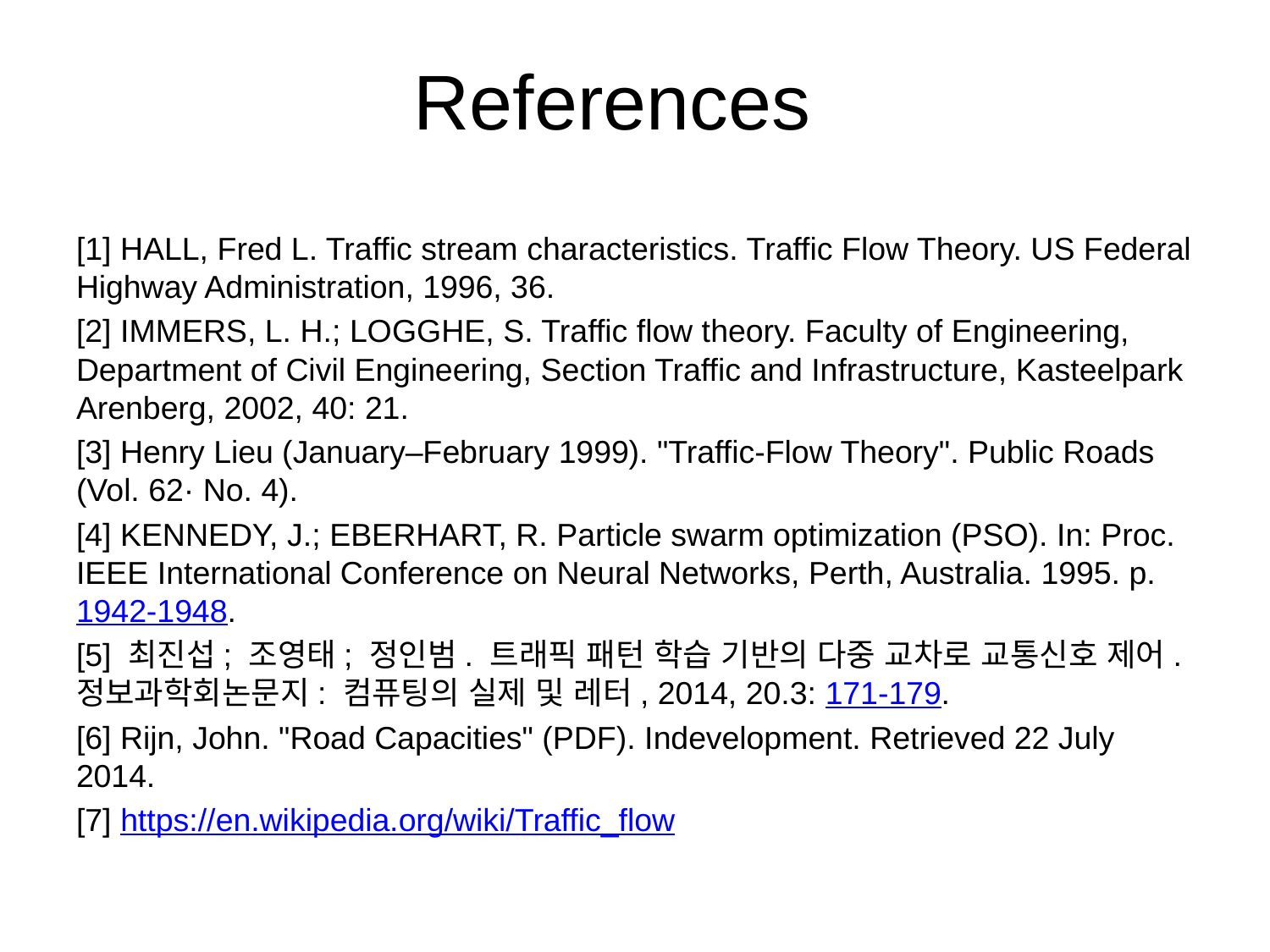

# References
[1] HALL, Fred L. Traffic stream characteristics. Traffic Flow Theory. US Federal Highway Administration, 1996, 36.
[2] IMMERS, L. H.; LOGGHE, S. Traffic flow theory. Faculty of Engineering, Department of Civil Engineering, Section Traffic and Infrastructure, Kasteelpark Arenberg, 2002, 40: 21.
[3] Henry Lieu (January–February 1999). "Traffic-Flow Theory". Public Roads (Vol. 62· No. 4).
[4] KENNEDY, J.; EBERHART, R. Particle swarm optimization (PSO). In: Proc. IEEE International Conference on Neural Networks, Perth, Australia. 1995. p. 1942-1948.
[5] 최진섭; 조영태; 정인범. 트래픽 패턴 학습 기반의 다중 교차로 교통신호 제어. 정보과학회논문지: 컴퓨팅의 실제 및 레터, 2014, 20.3: 171-179.
[6] Rijn, John. "Road Capacities" (PDF). Indevelopment. Retrieved 22 July 2014.
[7] https://en.wikipedia.org/wiki/Traffic_flow